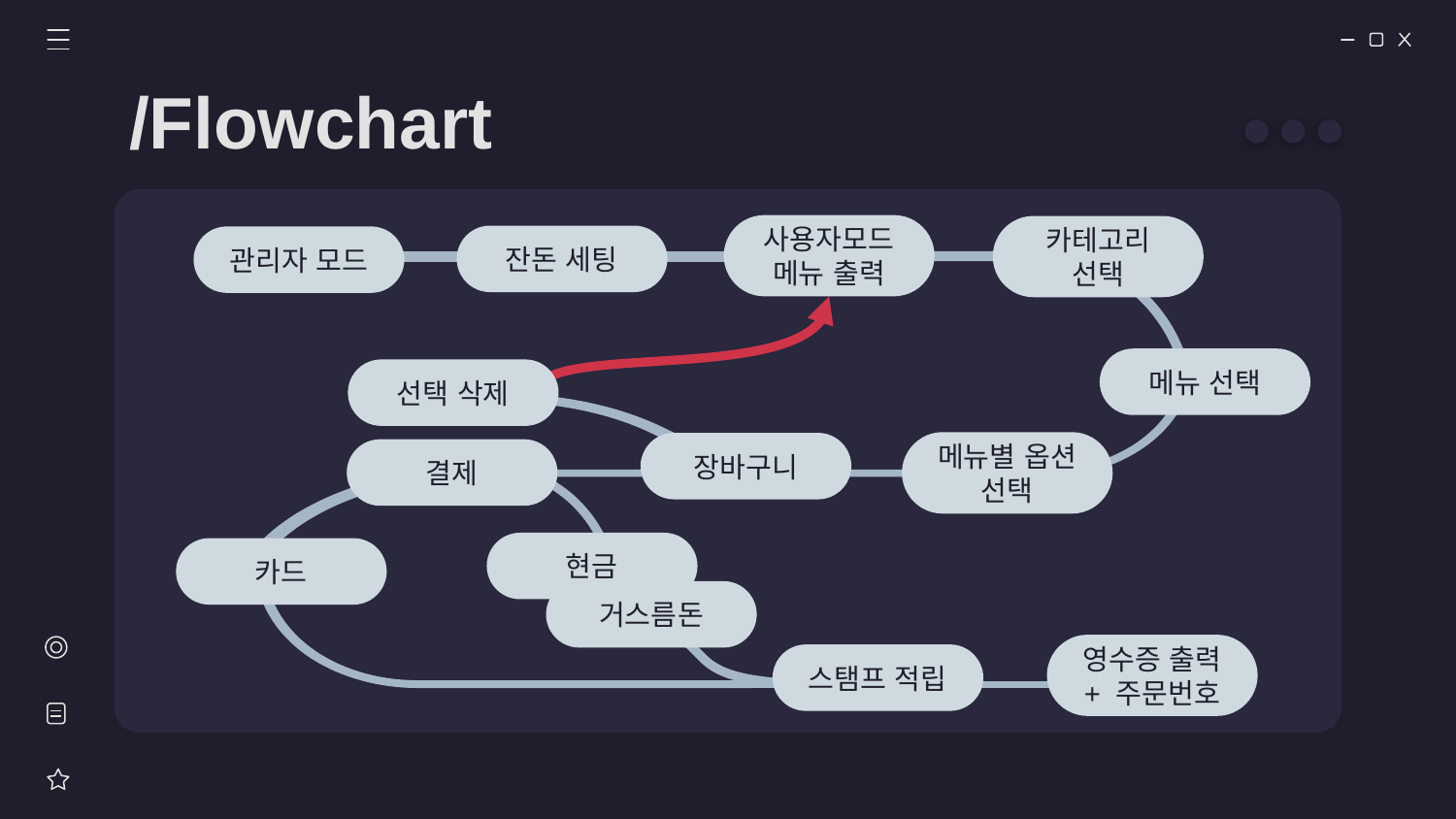

# /Flowchart

사용자모드
메뉴 출력
카테고리 선택
잔돈 세팅
관리자 모드

메뉴 선택
선택 삭제

메뉴별 옵션 선택
장바구니
결제

현금
카드
거스름돈
영수증 출력
+ 주문번호

스탬프 적립